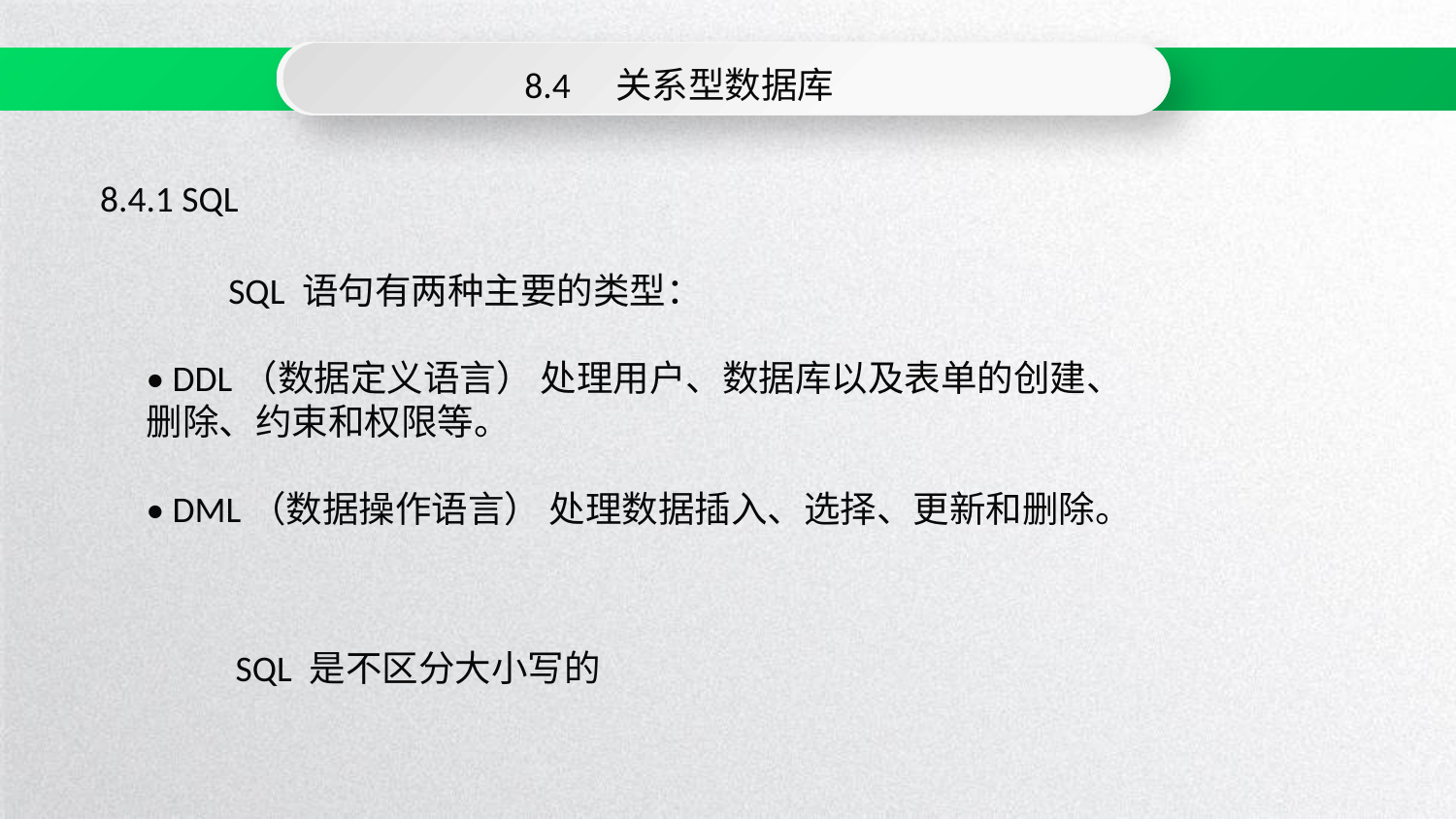

8.4　关系型数据库
8.4.1 SQL
          SQL 语句有两种主要的类型：

• DDL（数据定义语言） 处理用户、数据库以及表单的创建、删除、约束和权限等。

• DML（数据操作语言） 处理数据插入、选择、更新和删除。
SQL 是不区分大小写的